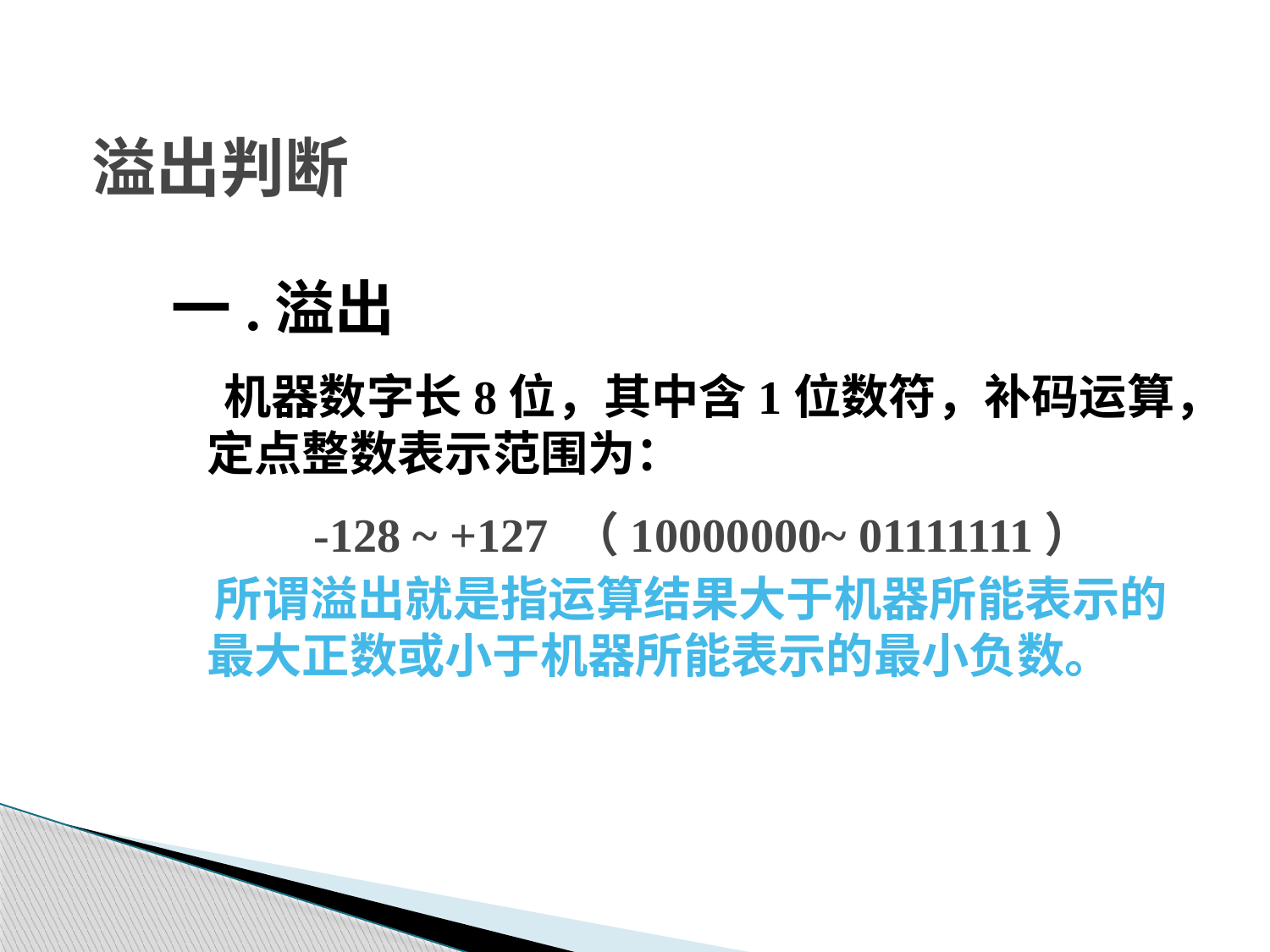

# 溢出判断
一.溢出
    机器数字长8位，其中含1位数符，补码运算，定点整数表示范围为：
            -128 ~ +127 （10000000~ 01111111）
   所谓溢出就是指运算结果大于机器所能表示的最大正数或小于机器所能表示的最小负数。